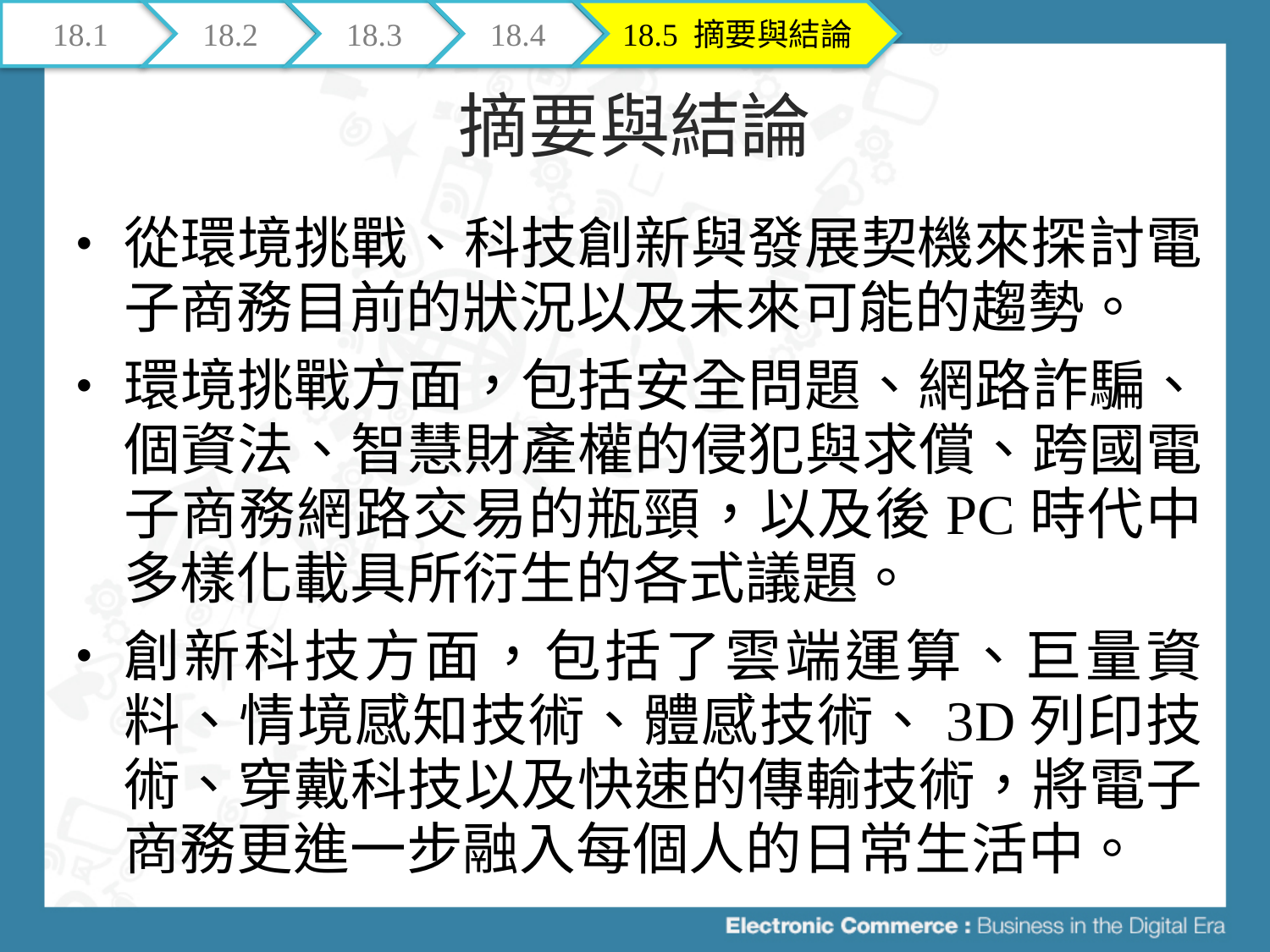

18.1
18.2
18.3
18.4
18.5 摘要與結論
# 摘要與結論
從環境挑戰、科技創新與發展契機來探討電子商務目前的狀況以及未來可能的趨勢。
環境挑戰方面，包括安全問題、網路詐騙、個資法、智慧財產權的侵犯與求償、跨國電子商務網路交易的瓶頸，以及後PC時代中多樣化載具所衍生的各式議題。
創新科技方面，包括了雲端運算、巨量資料、情境感知技術、體感技術、3D列印技術、穿戴科技以及快速的傳輸技術，將電子商務更進一步融入每個人的日常生活中。